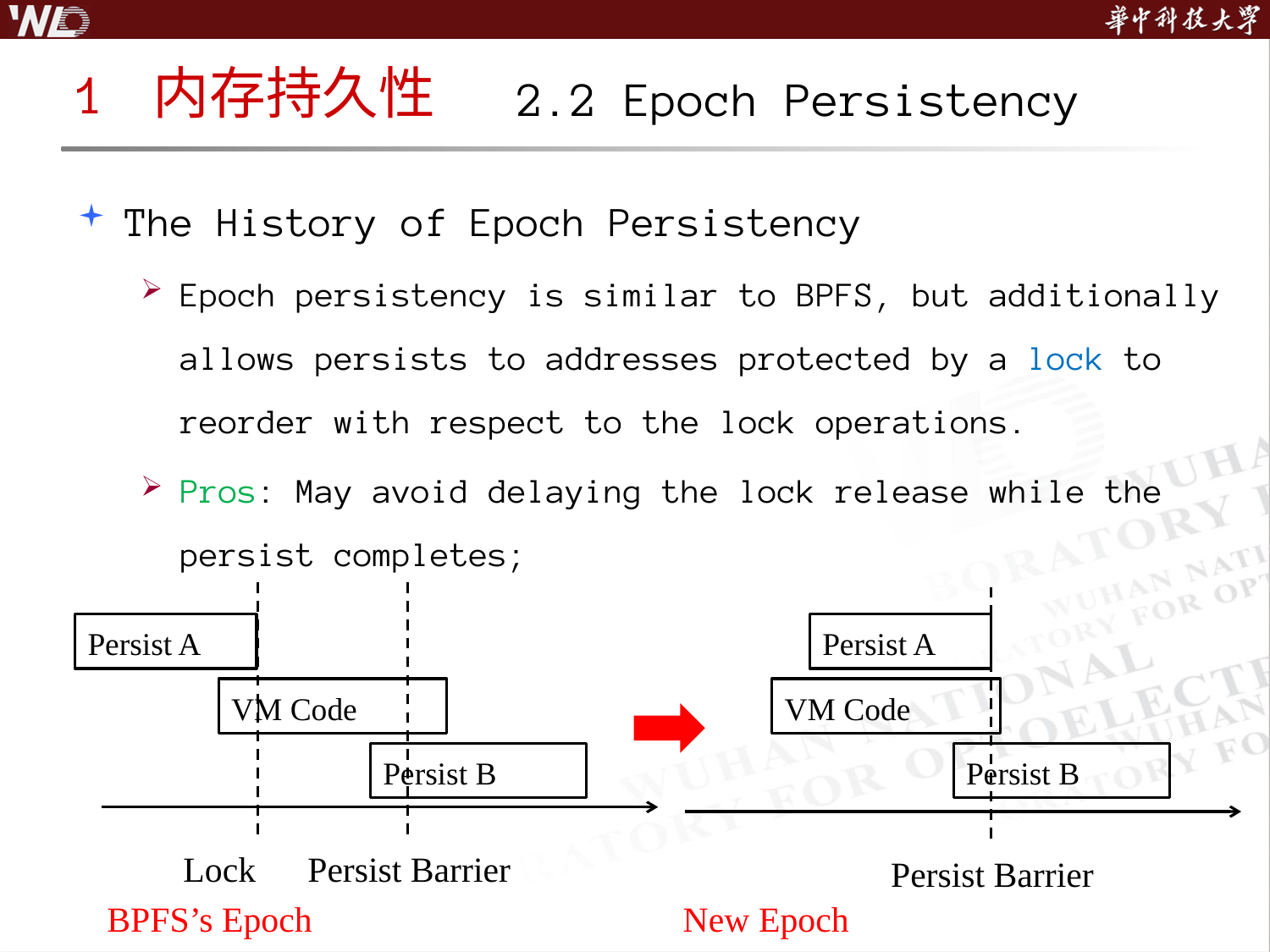

# 1 内存持久性
2.2 Epoch Persistency
The History of Epoch Persistency
Epoch persistency is similar to BPFS, but additionally allows persists to addresses protected by a lock to reorder with respect to the lock operations.
Pros: May avoid delaying the lock release while the persist completes;

Persist A
VM Code
Persist B
Lock
Persist Barrier
Persist A
VM Code
Persist B
Persist Barrier

BPFS’s Epoch
New Epoch